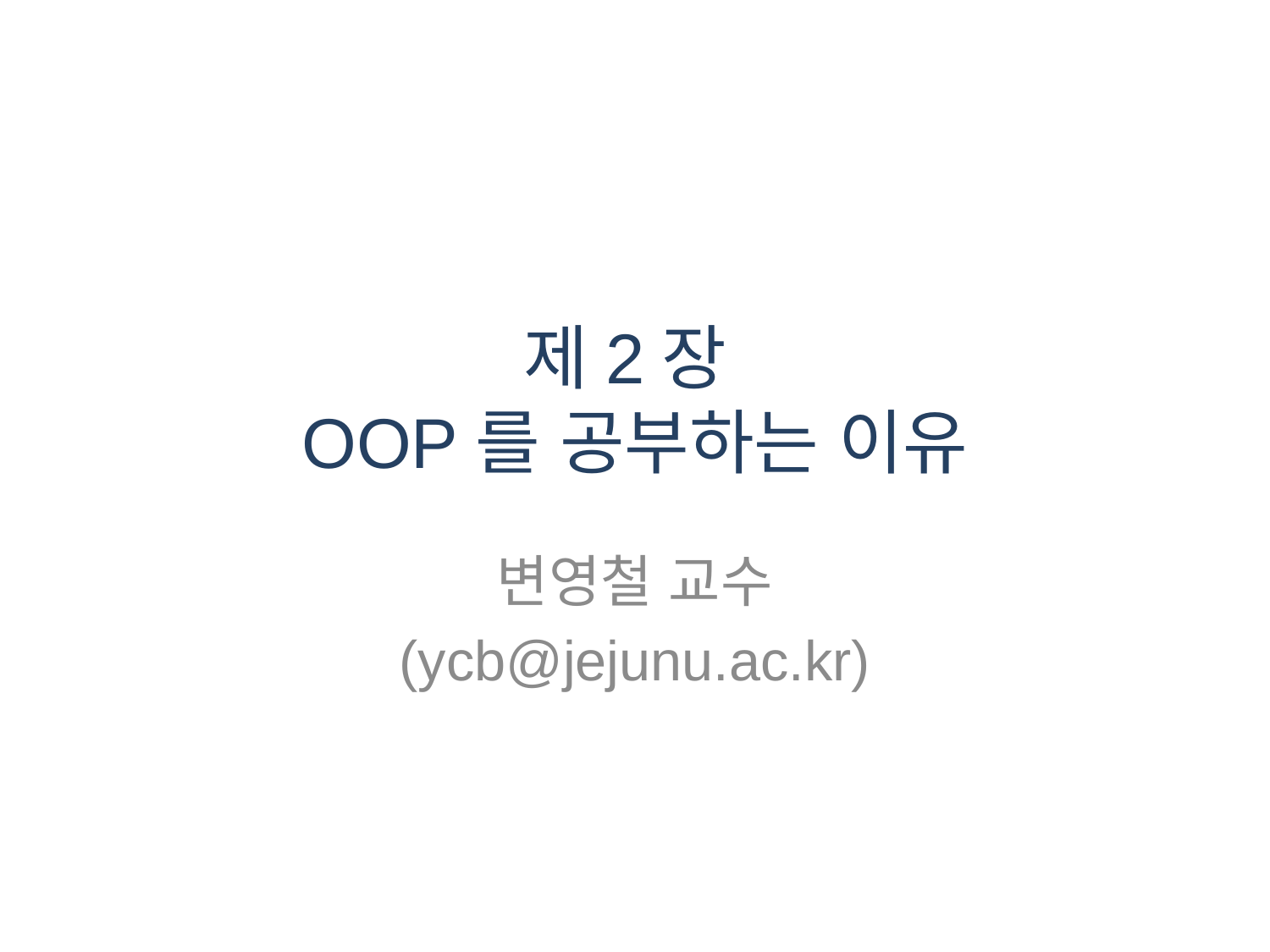

# 제2장 OOP를 공부하는 이유
변영철 교수
(ycb@jejunu.ac.kr)